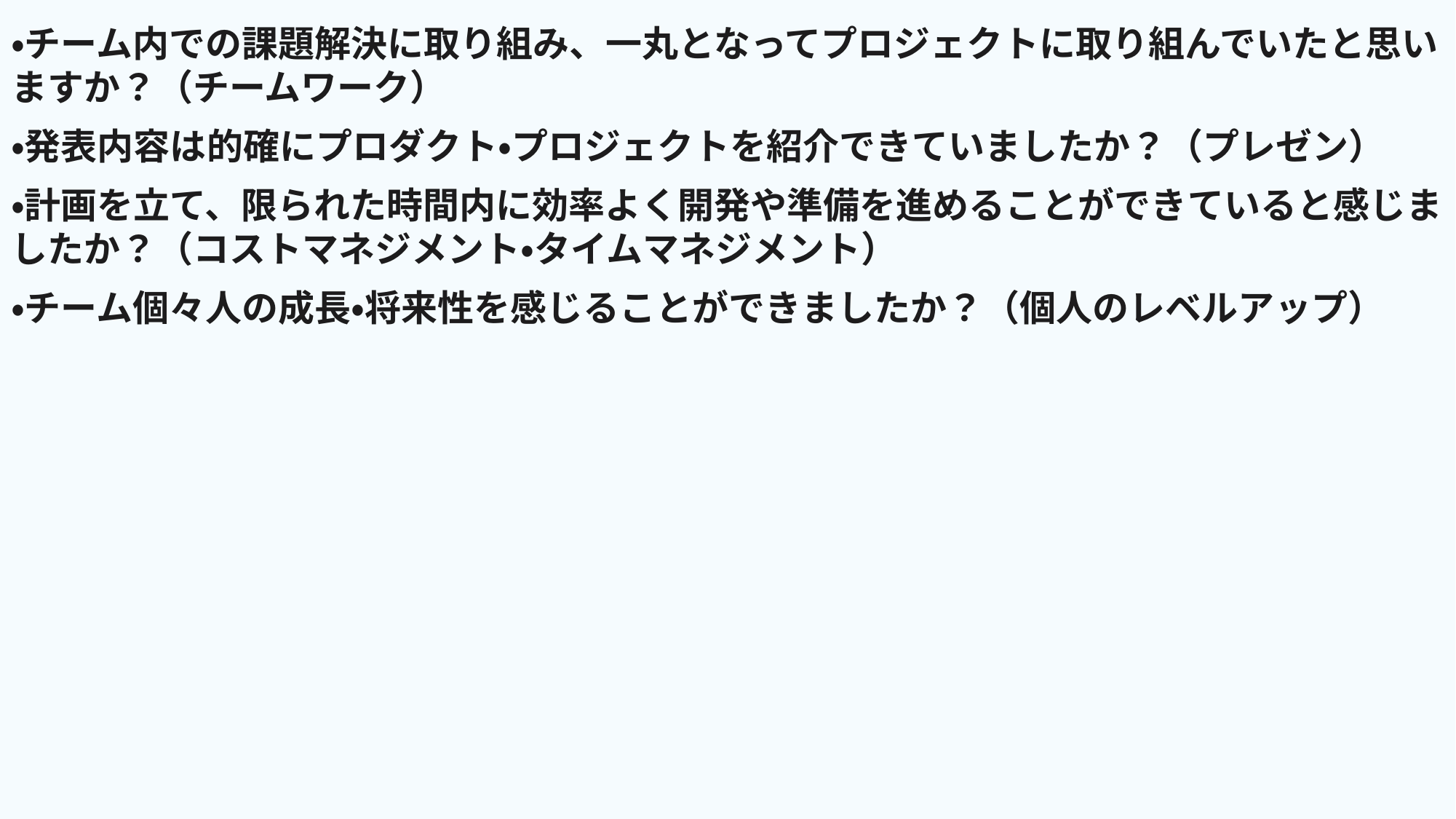

・チーム内での課題解決に取り組み、一丸となってプロジェクトに取り組んでいたと思いますか？（チームワーク）
・発表内容は的確にプロダクト・プロジェクトを紹介できていましたか？（プレゼン）
・計画を立て、限られた時間内に効率よく開発や準備を進めることができていると感じましたか？（コストマネジメント・タイムマネジメント）
・チーム個々人の成長・将来性を感じることができましたか？（個人のレベルアップ）